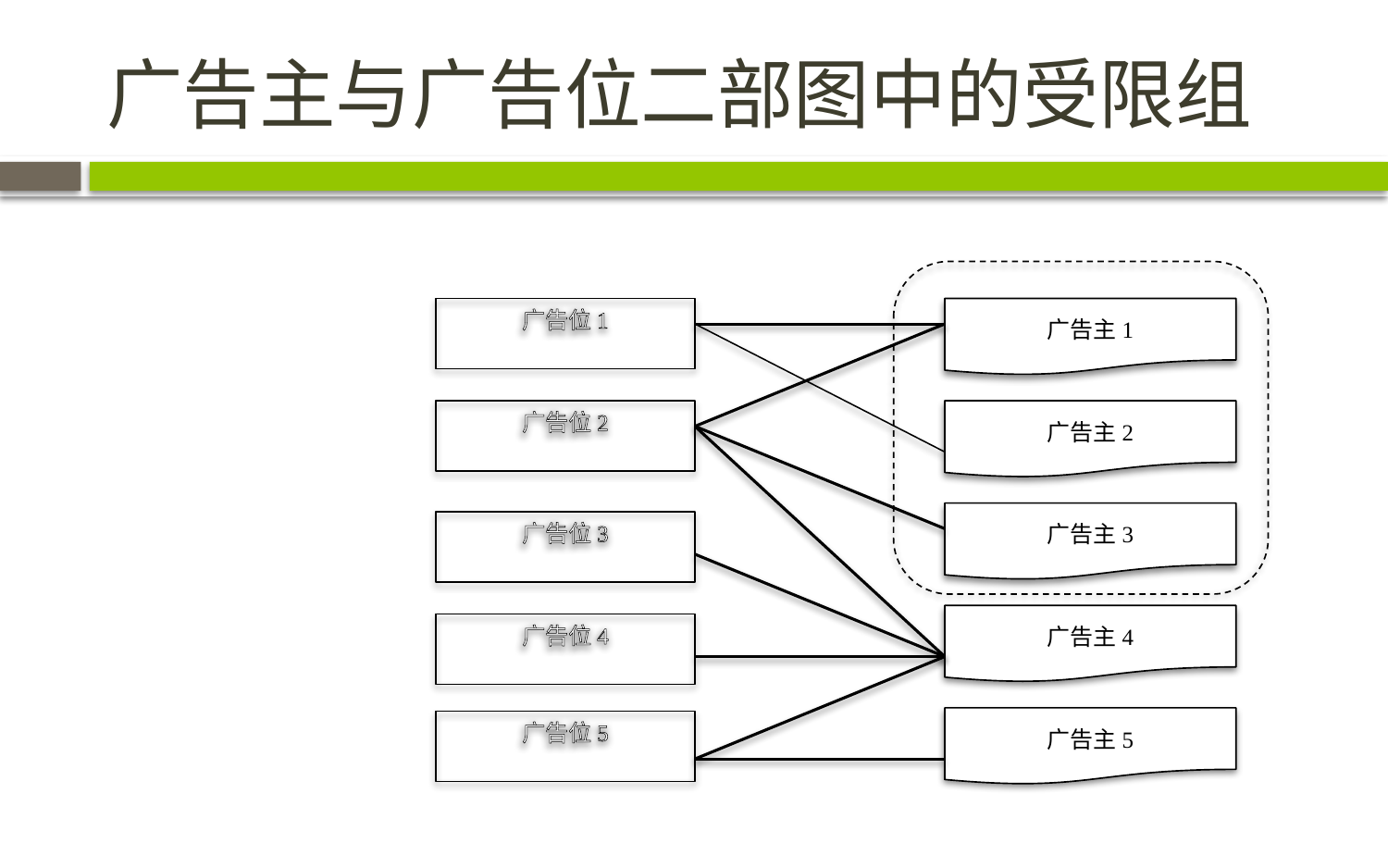

# 广告主与广告位二部图中的受限组

广告位1
广告主1
广告位2
广告主2
广告主3
广告位3
广告主4
广告位4
广告主5
广告位5